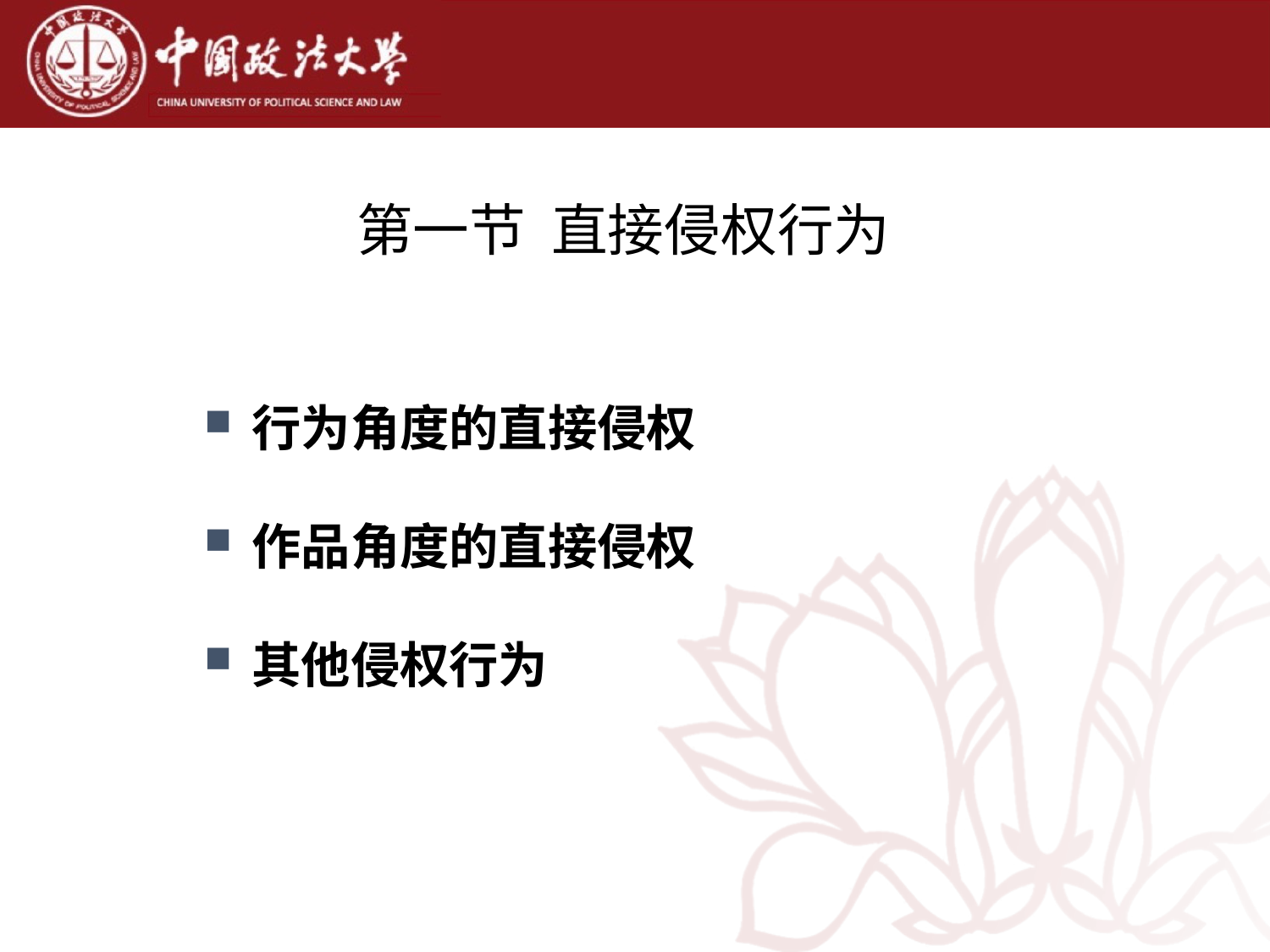

# 第一节  直接侵权行为

行为角度的直接侵权
作品角度的直接侵权
其他侵权行为